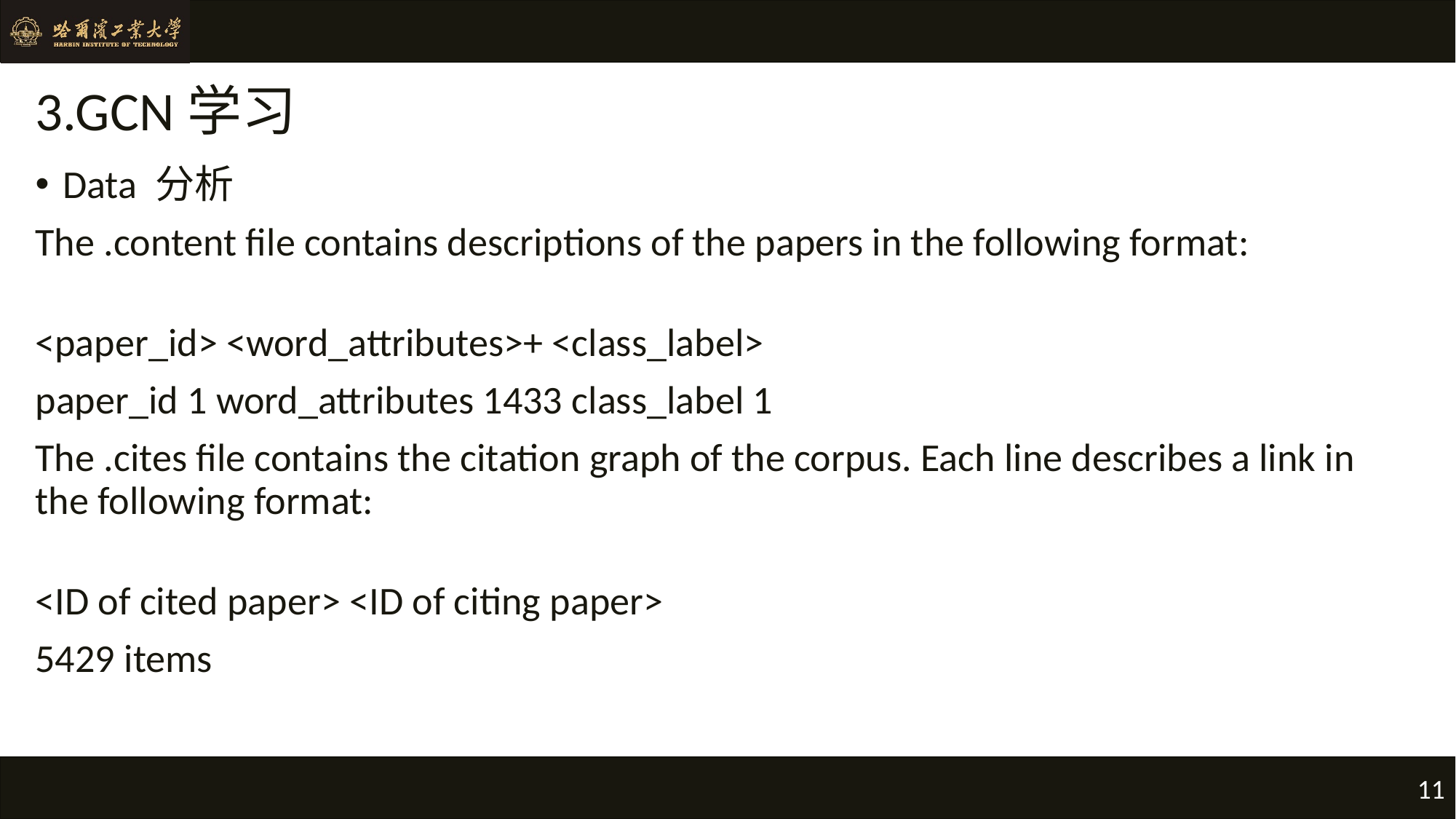

# 3.GCN学习
Data 分析
The .content file contains descriptions of the papers in the following format:
<paper_id> <word_attributes>+ <class_label>
paper_id 1 word_attributes 1433 class_label 1
The .cites file contains the citation graph of the corpus. Each line describes a link in the following format:
<ID of cited paper> <ID of citing paper>
5429 items

11